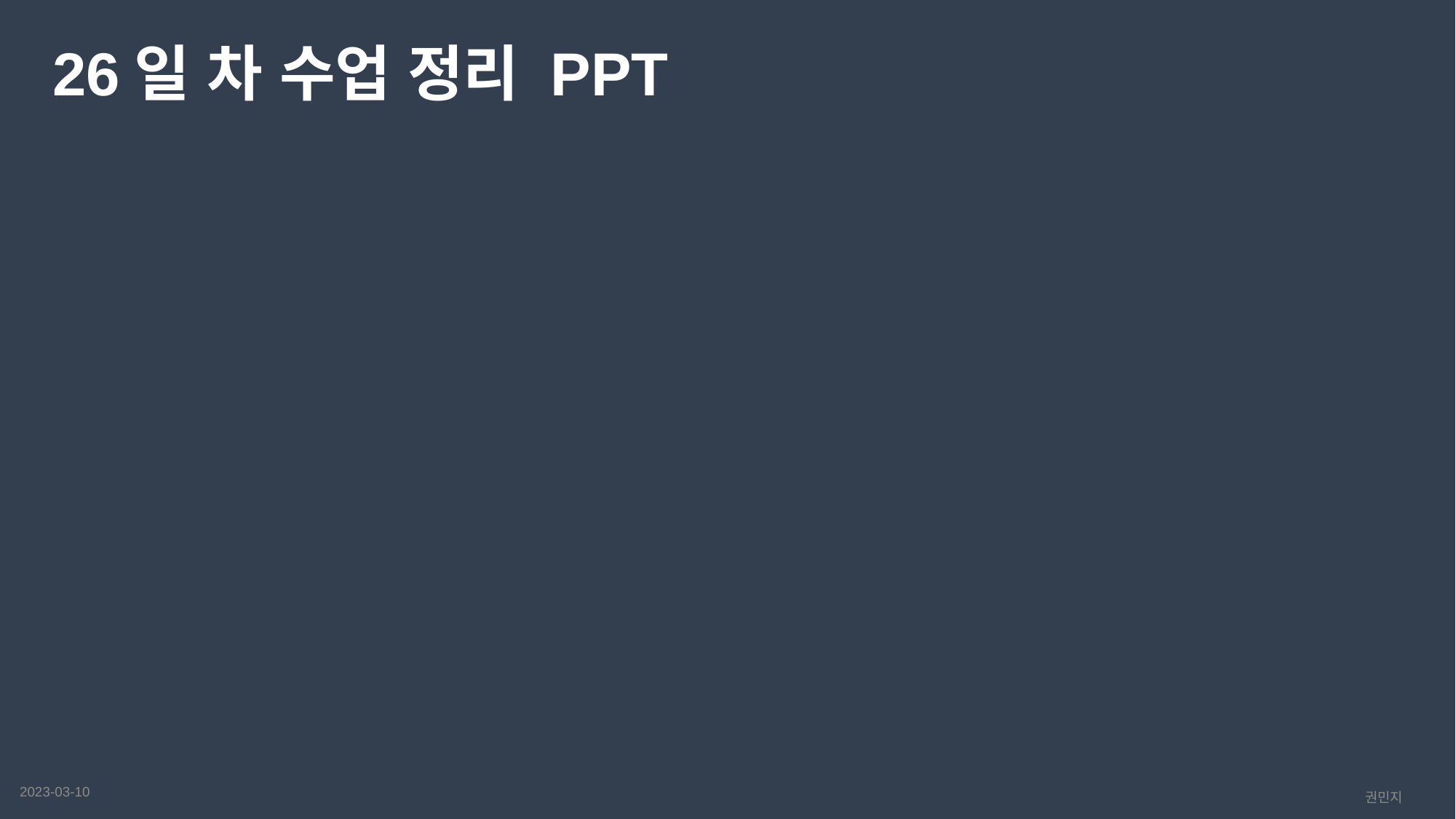

26일 차 수업 정리 PPT
2023-03-10
권민지